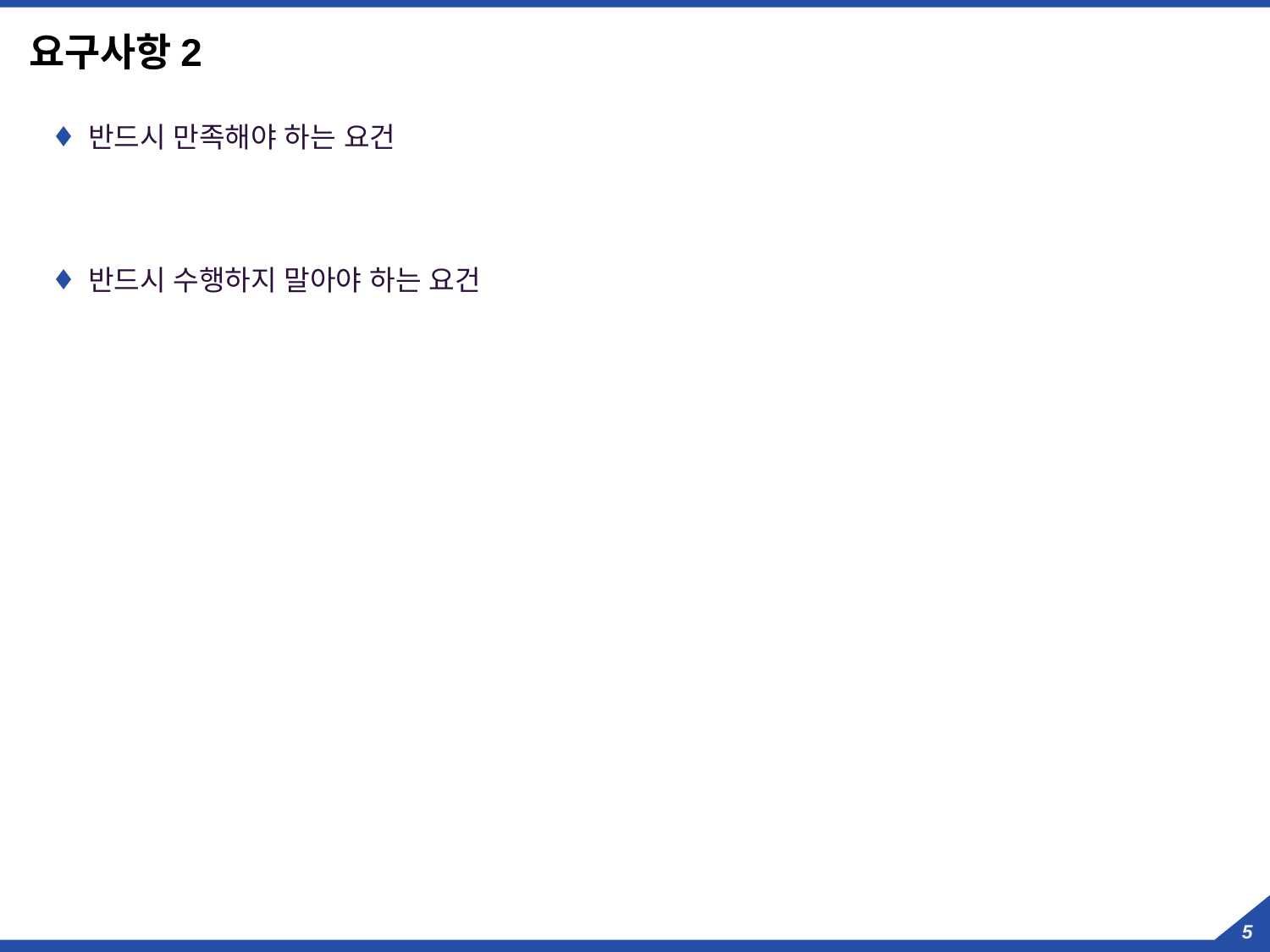

# 요구사항2
반드시 만족해야 하는 요건

반드시 수행하지 말아야 하는 요건